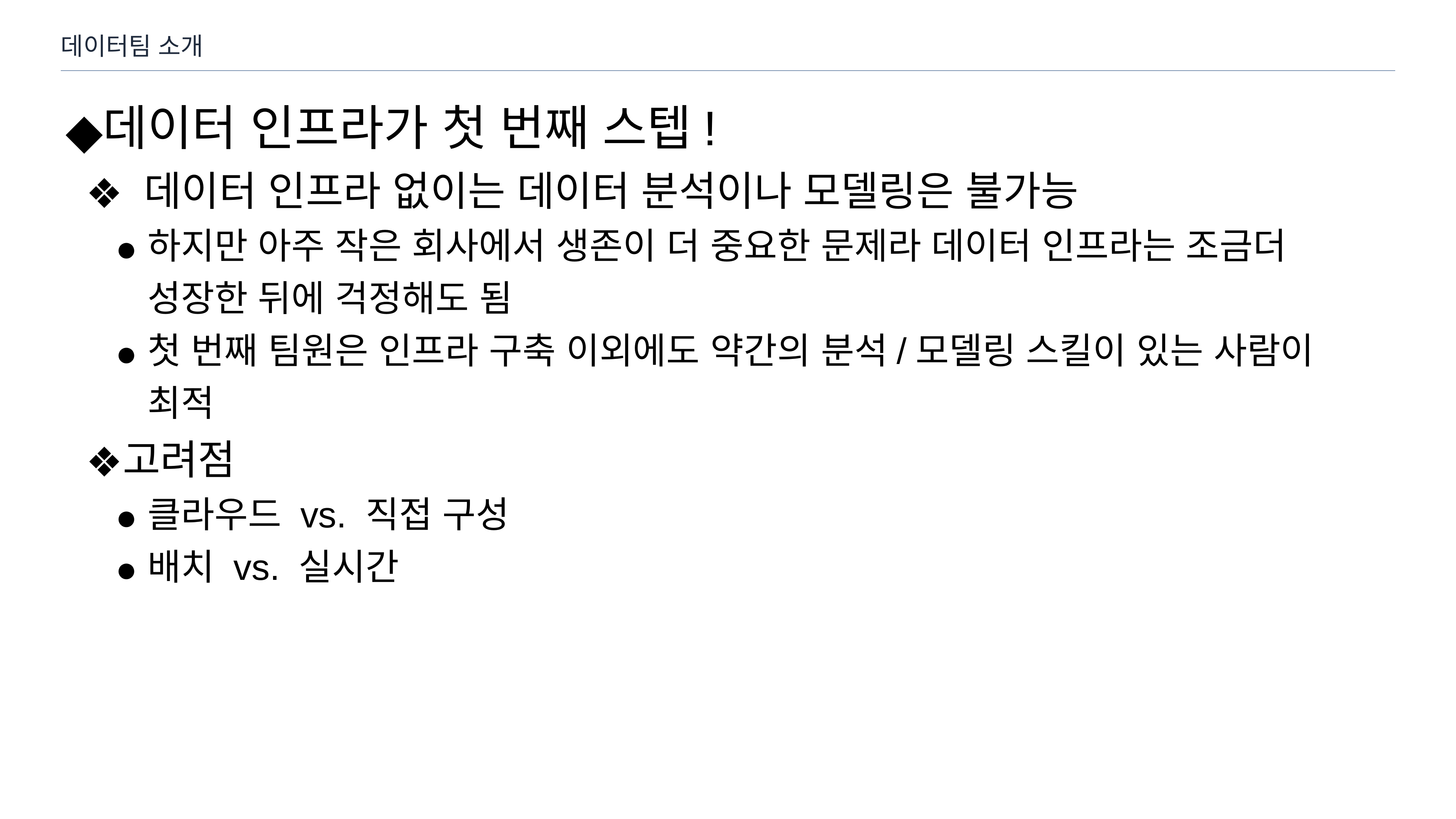

데이터팀 소개
데이터 인프라가 첫 번째 스텝!
 데이터 인프라 없이는 데이터 분석이나 모델링은 불가능
하지만 아주 작은 회사에서 생존이 더 중요한 문제라 데이터 인프라는 조금더 성장한 뒤에 걱정해도 됨
첫 번째 팀원은 인프라 구축 이외에도 약간의 분석/모델링 스킬이 있는 사람이 최적
고려점
클라우드 vs. 직접 구성
배치 vs. 실시간